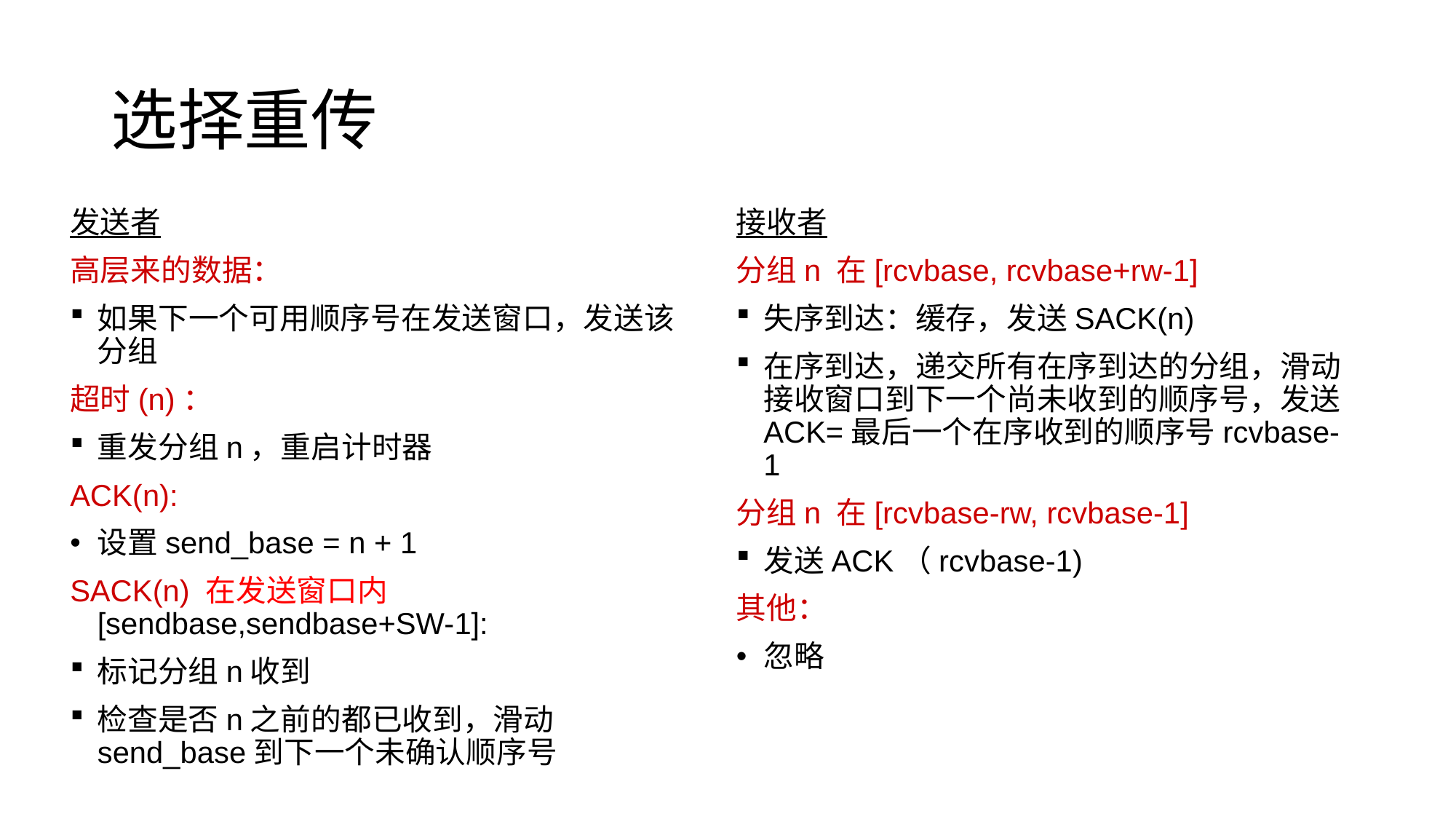

# 选择重传
接收者
分组n 在[rcvbase, rcvbase+rw-1]
失序到达：缓存，发送SACK(n)
在序到达，递交所有在序到达的分组，滑动接收窗口到下一个尚未收到的顺序号，发送ACK=最后一个在序收到的顺序号rcvbase-1
分组n 在[rcvbase-rw, rcvbase-1]
发送ACK（rcvbase-1)
其他：
忽略
发送者
高层来的数据：
如果下一个可用顺序号在发送窗口，发送该分组
超时(n)：
重发分组n，重启计时器
ACK(n):
设置send_base = n + 1
SACK(n) 在发送窗口内[sendbase,sendbase+SW-1]:
标记分组n收到
检查是否n之前的都已收到，滑动send_base到下一个未确认顺序号